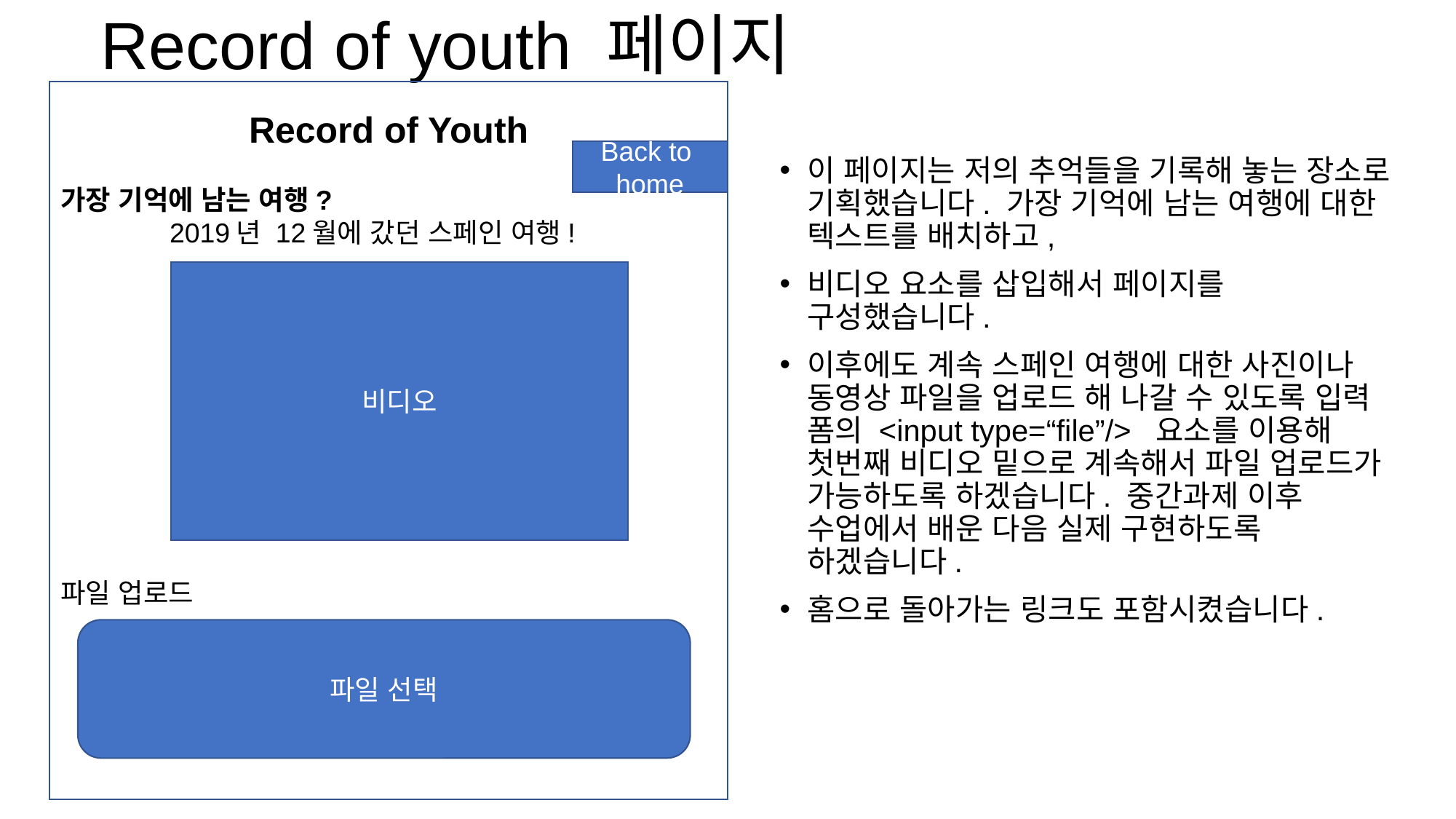

# Record of youth 페이지

Record of Youth

가장 기억에 남는 여행?
	2019년 12월에 갔던 스페인 여행!

파일 업로드

Back to
home
이 페이지는 저의 추억들을 기록해 놓는 장소로 기획했습니다. 가장 기억에 남는 여행에 대한 텍스트를 배치하고,
비디오 요소를 삽입해서 페이지를 구성했습니다.
이후에도 계속 스페인 여행에 대한 사진이나 동영상 파일을 업로드 해 나갈 수 있도록 입력 폼의 <input type=“file”/>  요소를 이용해 첫번째 비디오 밑으로 계속해서 파일 업로드가 가능하도록 하겠습니다. 중간과제 이후 수업에서 배운 다음 실제 구현하도록 하겠습니다.
홈으로 돌아가는 링크도 포함시켰습니다.
비디오
파일 선택